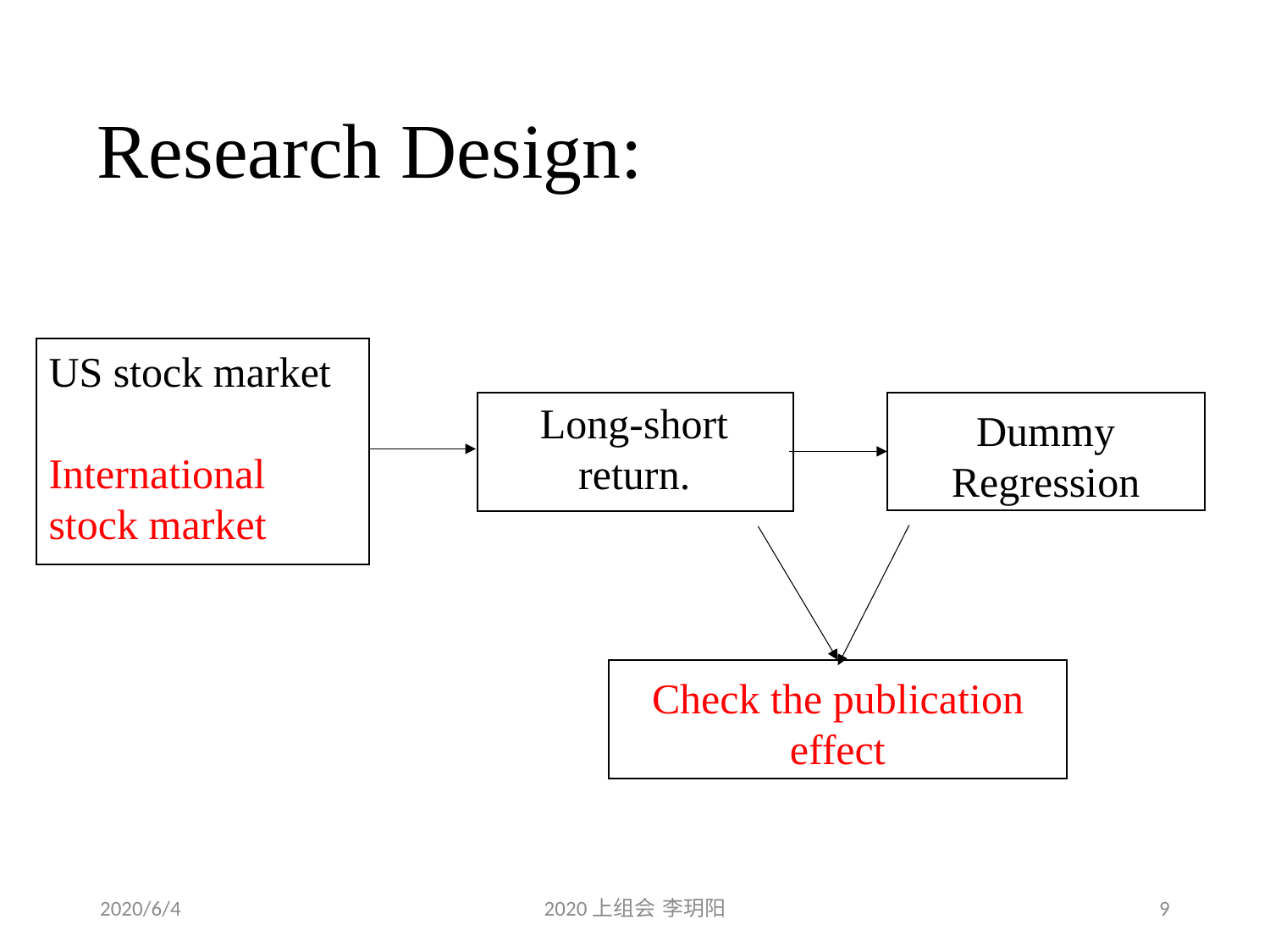

# Research Design:

US stock market

International stock market
Long-short return.

Dummy Regression

Check the publication effect
2020/6/4
2020上组会 李玥阳
9